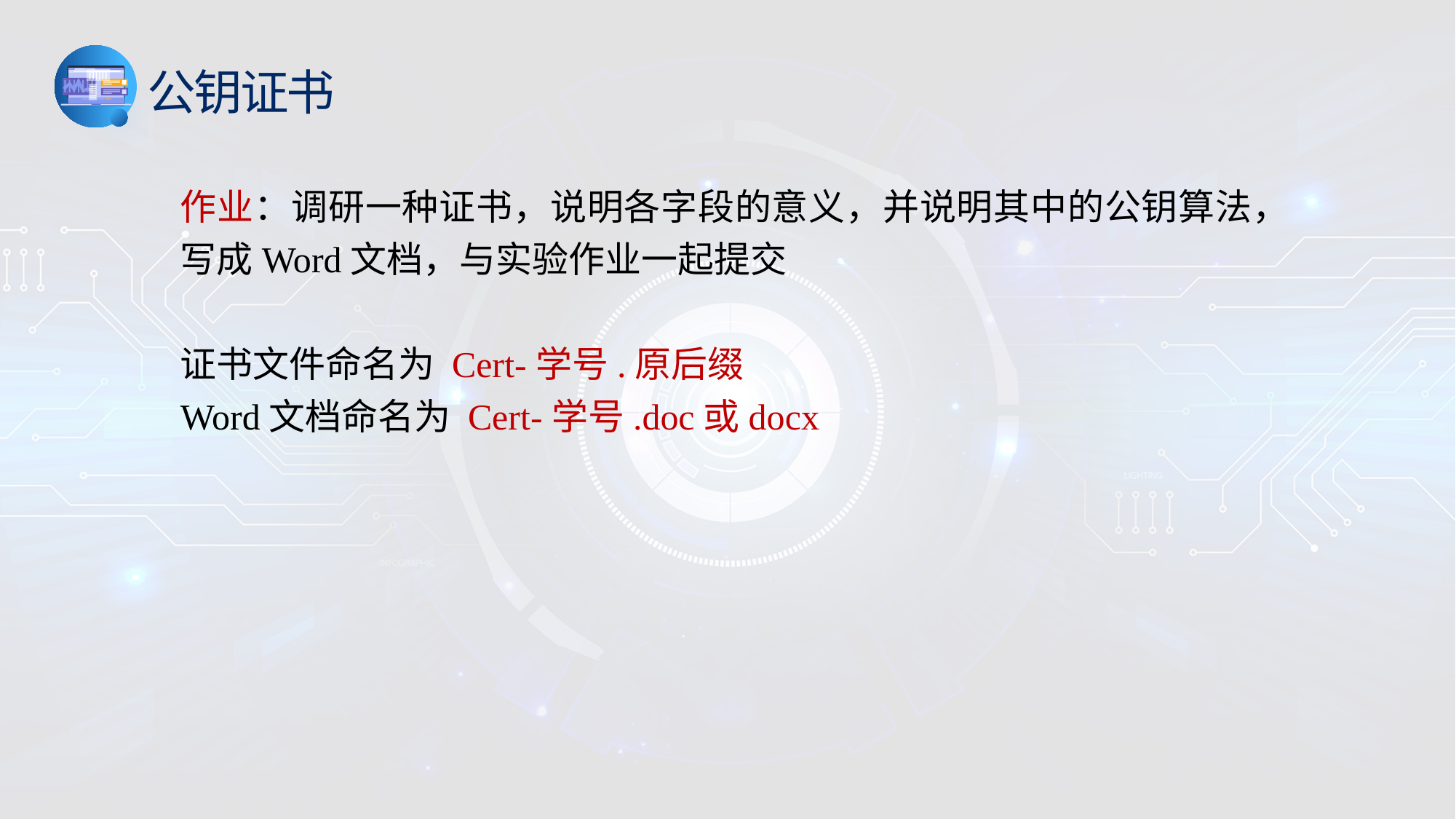

公钥证书

作业：调研一种证书，说明各字段的意义，并说明其中的公钥算法，写成Word文档，与实验作业一起提交

证书文件命名为 Cert-学号.原后缀
Word文档命名为 Cert-学号.doc或docx